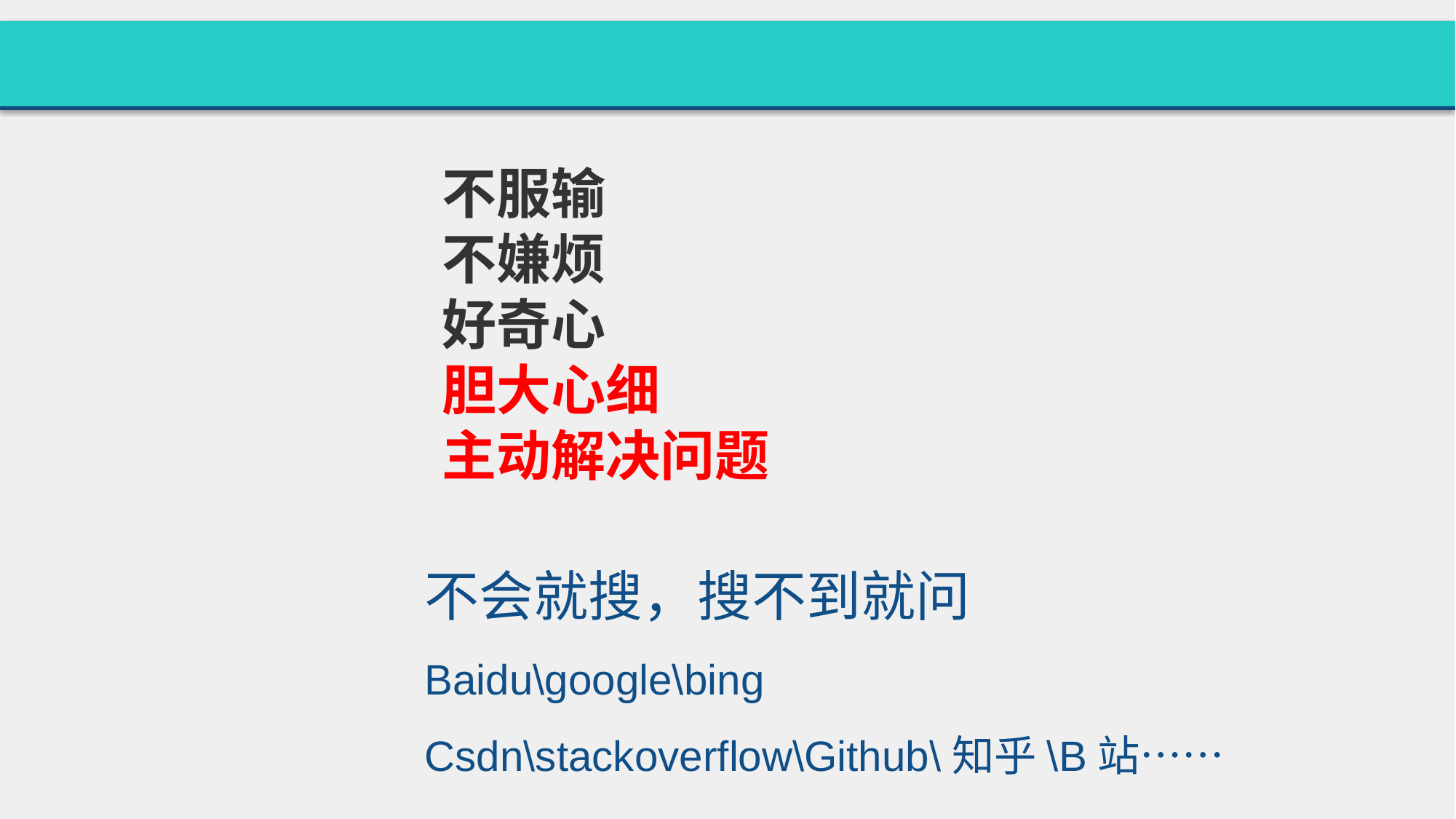

不服输
不嫌烦
好奇心
胆大心细
主动解决问题
不会就搜，搜不到就问
Baidu\google\bing
Csdn\stackoverflow\Github\知乎\B站……